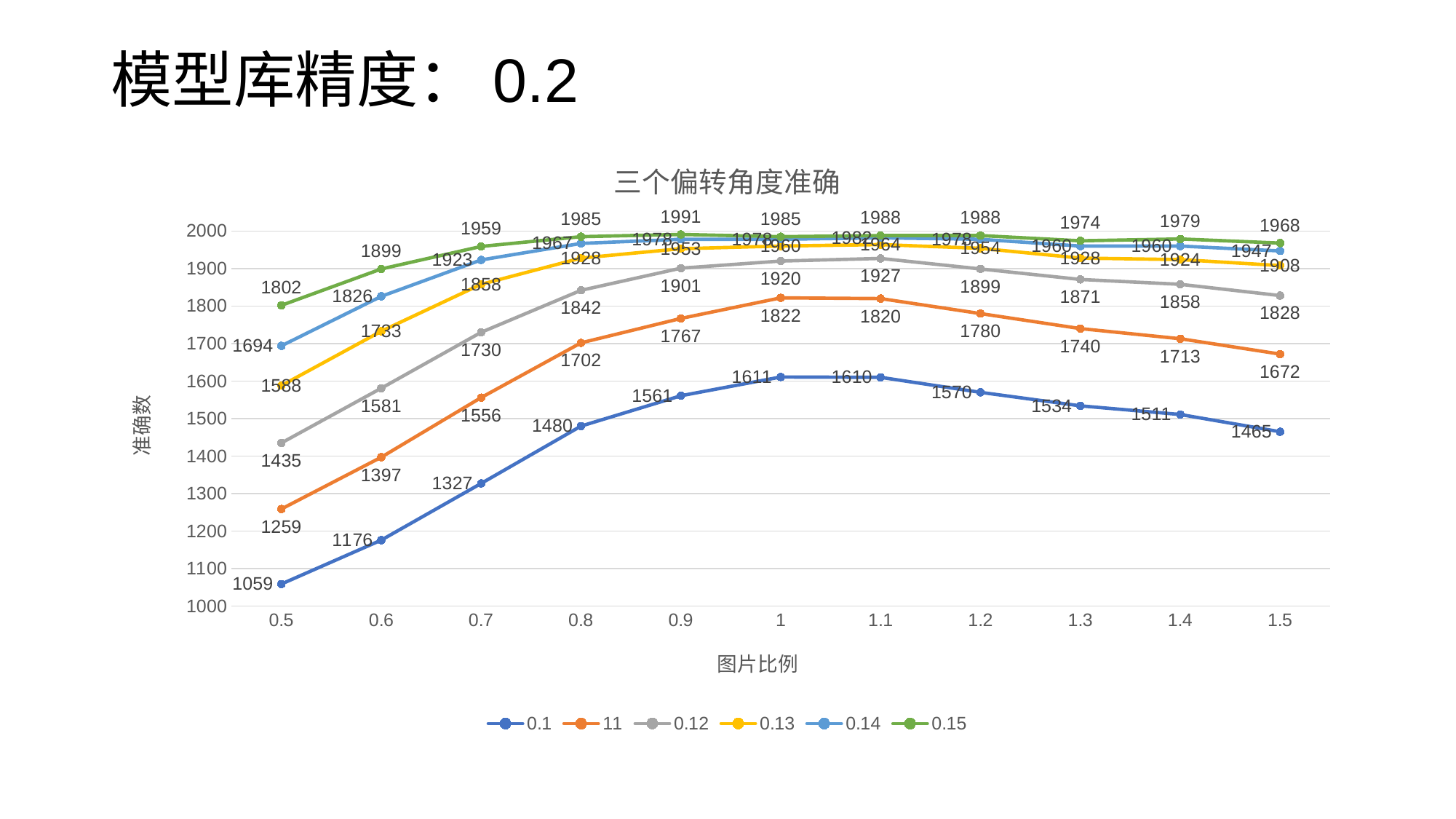

# 模型库精度：0.2

### Chart: 三个偏转角度准确

| Category | 0.1 | 11 | 0.12 | 0.13 | 0.14 | 0.15 |
|---|---|---|---|---|---|---|
| 0.5 | 1059.0 | 1259.0 | 1435.0 | 1588.0 | 1694.0 | 1802.0 |
| 0.6 | 1176.0 | 1397.0 | 1581.0 | 1733.0 | 1826.0 | 1899.0 |
| 0.7 | 1327.0 | 1556.0 | 1730.0 | 1858.0 | 1923.0 | 1959.0 |
| 0.8 | 1480.0 | 1702.0 | 1842.0 | 1928.0 | 1967.0 | 1985.0 |
| 0.9 | 1561.0 | 1767.0 | 1901.0 | 1953.0 | 1978.0 | 1991.0 |
| 1 | 1611.0 | 1822.0 | 1920.0 | 1960.0 | 1978.0 | 1985.0 |
| 1.1000000000000001 | 1610.0 | 1820.0 | 1927.0 | 1964.0 | 1982.0 | 1988.0 |
| 1.2 | 1570.0 | 1780.0 | 1899.0 | 1954.0 | 1978.0 | 1988.0 |
| 1.3 | 1534.0 | 1740.0 | 1871.0 | 1928.0 | 1960.0 | 1974.0 |
| 1.4 | 1511.0 | 1713.0 | 1858.0 | 1924.0 | 1960.0 | 1979.0 |
| 1.5 | 1465.0 | 1672.0 | 1828.0 | 1908.0 | 1947.0 | 1968.0 |